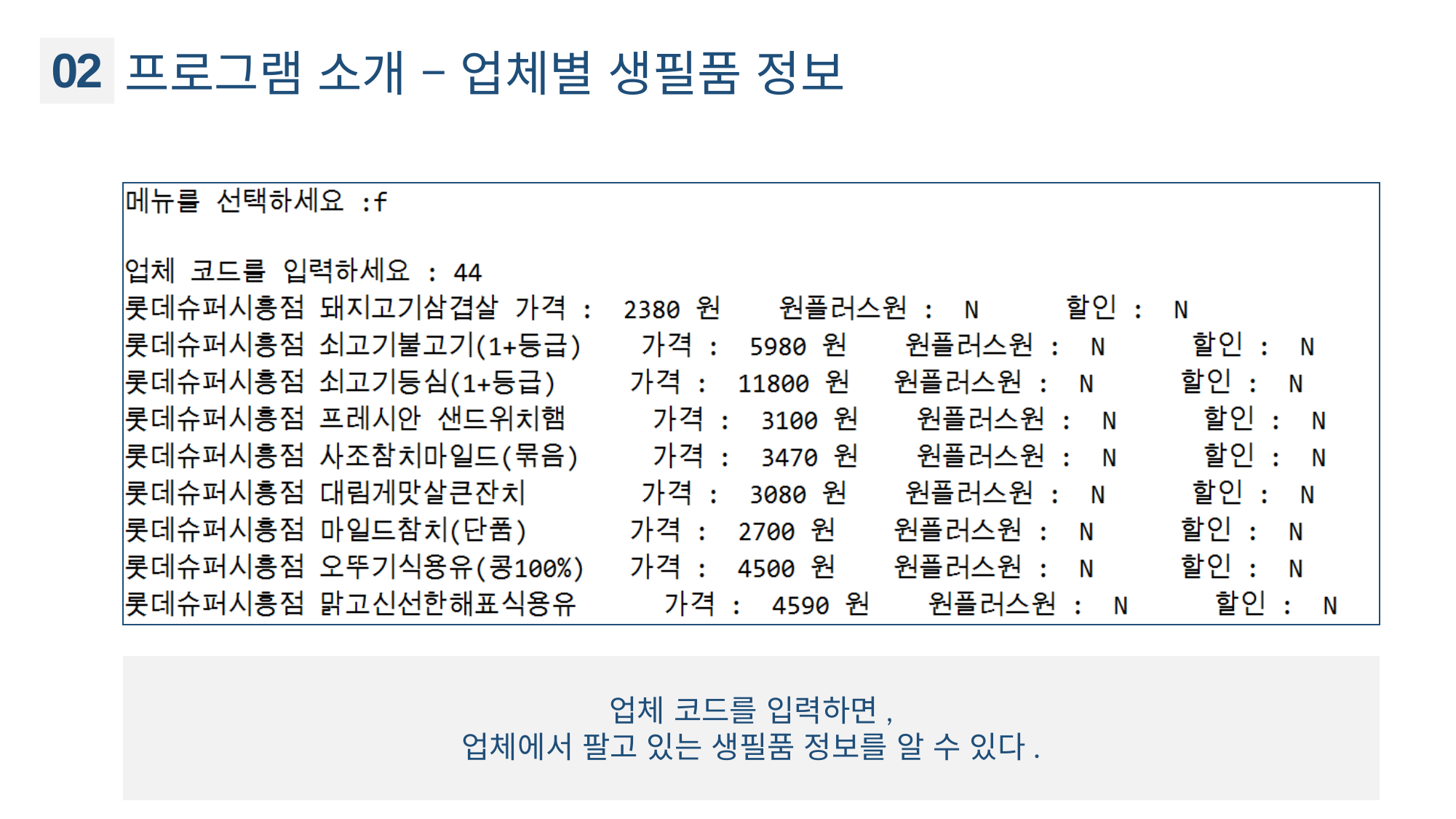

02

프로그램 소개 – 업체별 생필품 정보

업체 코드를 입력하면,
업체에서 팔고 있는 생필품 정보를 알 수 있다.